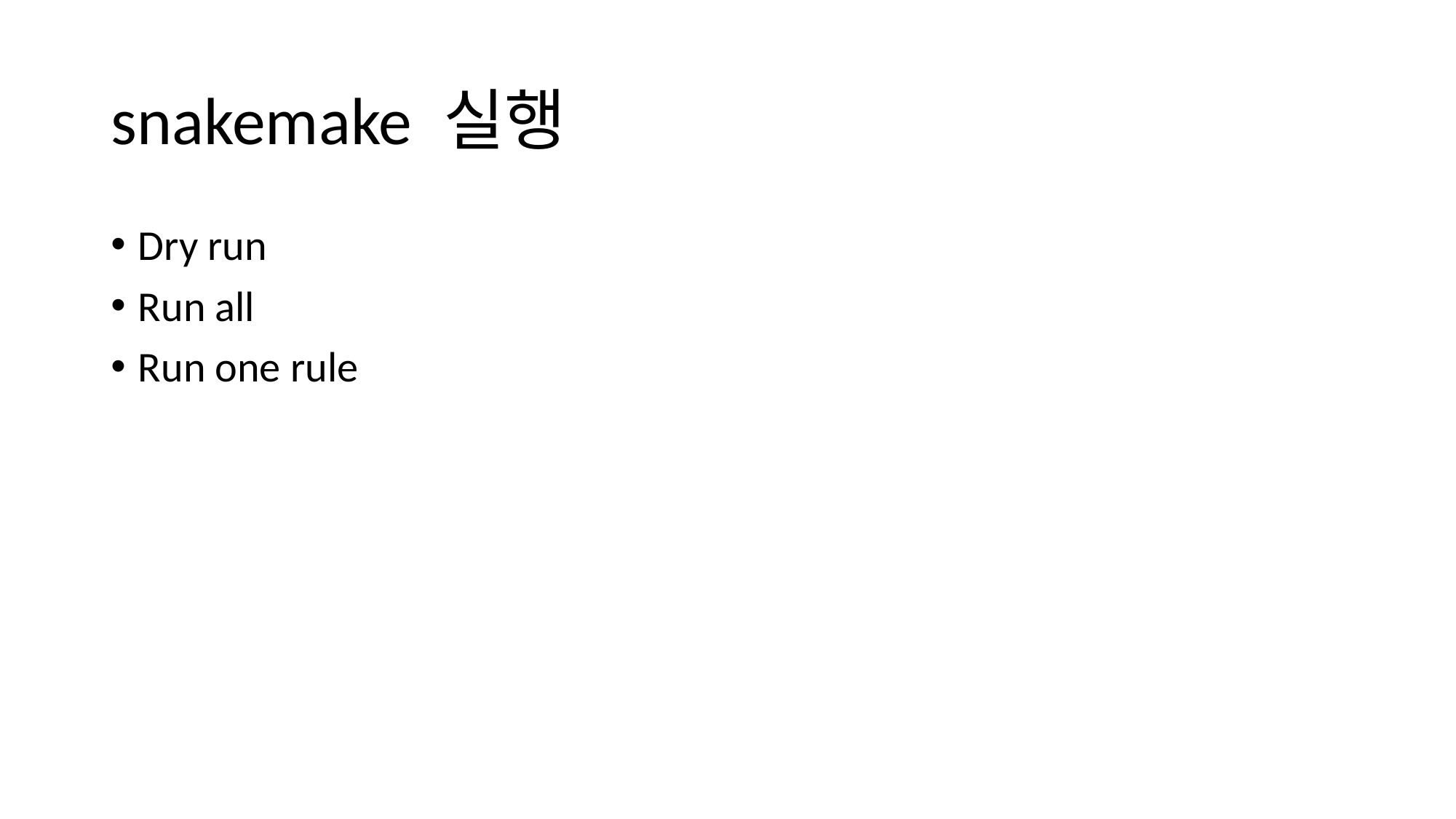

# snakemake 실행
Dry run
Run all
Run one rule